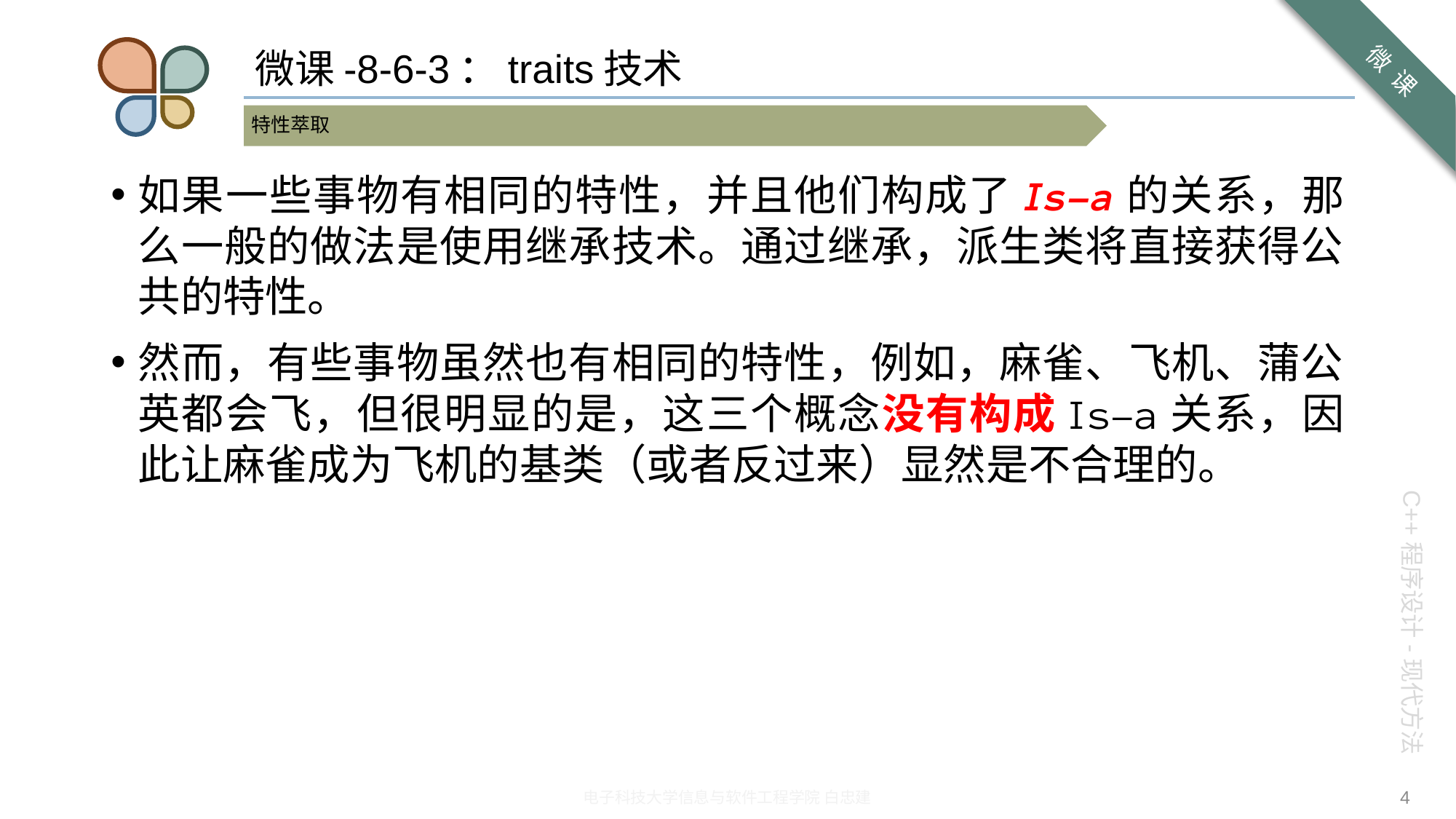

# 微课-8-6-3：traits技术
特性萃取
如果一些事物有相同的特性，并且他们构成了Is-a的关系，那么一般的做法是使用继承技术。通过继承，派生类将直接获得公共的特性。
然而，有些事物虽然也有相同的特性，例如，麻雀、飞机、蒲公英都会飞，但很明显的是，这三个概念没有构成Is-a关系，因此让麻雀成为飞机的基类（或者反过来）显然是不合理的。
4